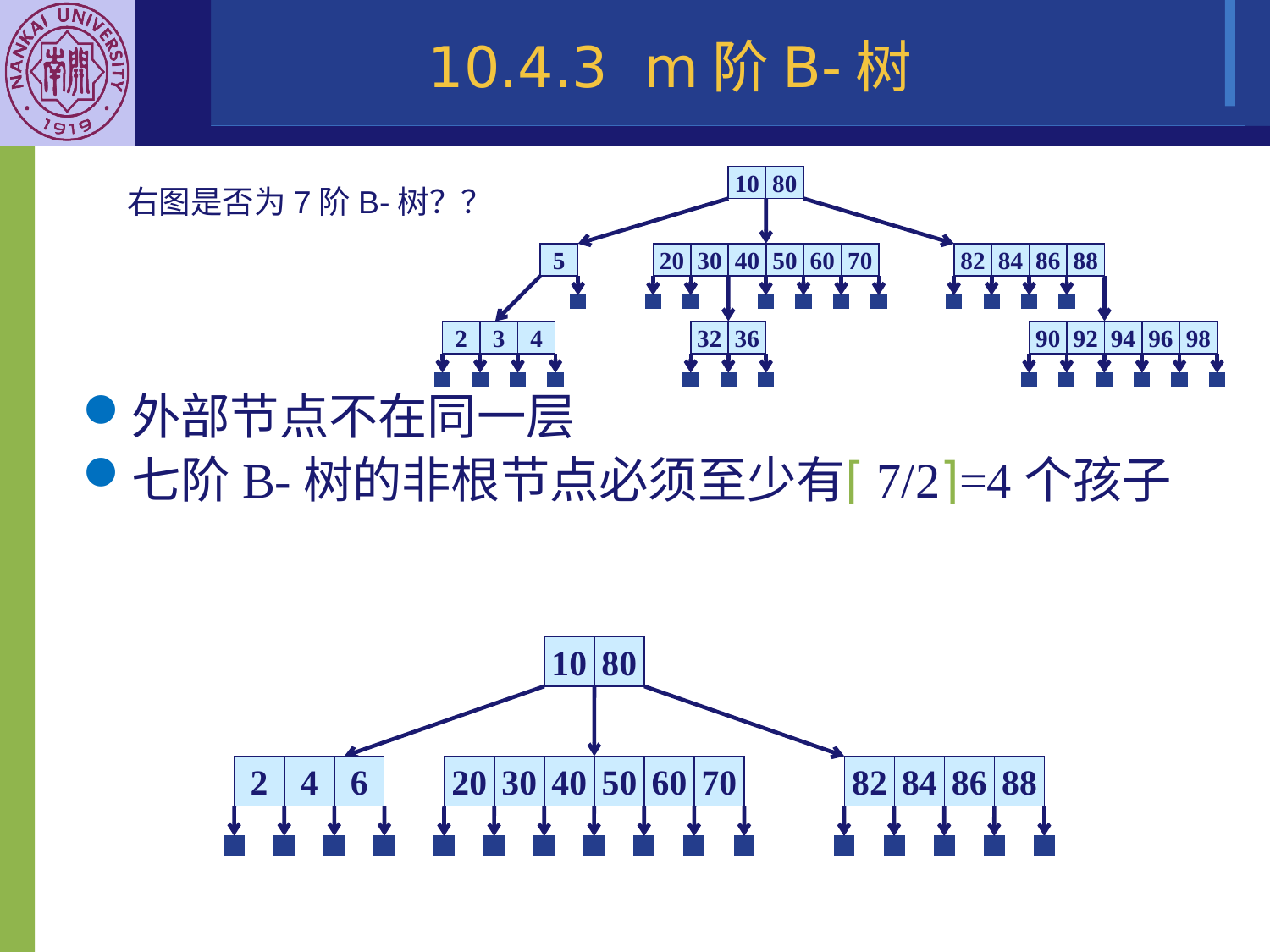

10.4.3  m阶B-树
10
80

5
20
30
40
50
60
70
82
84
86
88

2
3
4
32
36
90
92
94
96
98

右图是否为7阶B-树？？
外部节点不在同一层
七阶B-树的非根节点必须至少有⌈7/2⌉=4个孩子
10
80

2
4
6
20
30
40
50
60
70
82
84
86
88

54